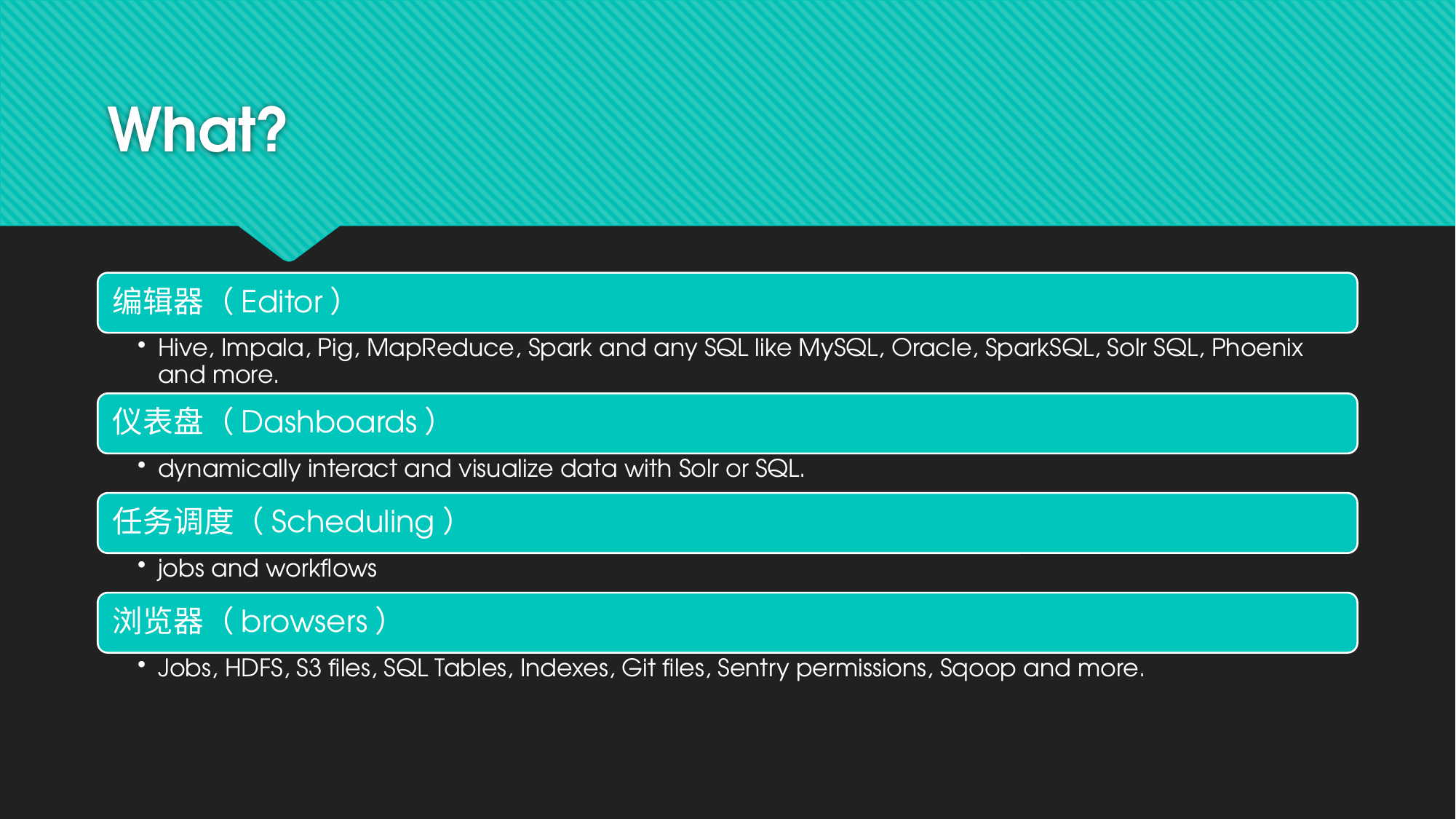

# What?
编辑器（Editor）
Hive, Impala, Pig, MapReduce, Spark and any SQL like MySQL, Oracle, SparkSQL, Solr SQL, Phoenix and more.
仪表盘（Dashboards）
dynamically interact and visualize data with Solr or SQL.
任务调度（Scheduling）
jobs and workflows
浏览器（browsers）
Jobs, HDFS, S3 files, SQL Tables, Indexes, Git files, Sentry permissions, Sqoop and more.